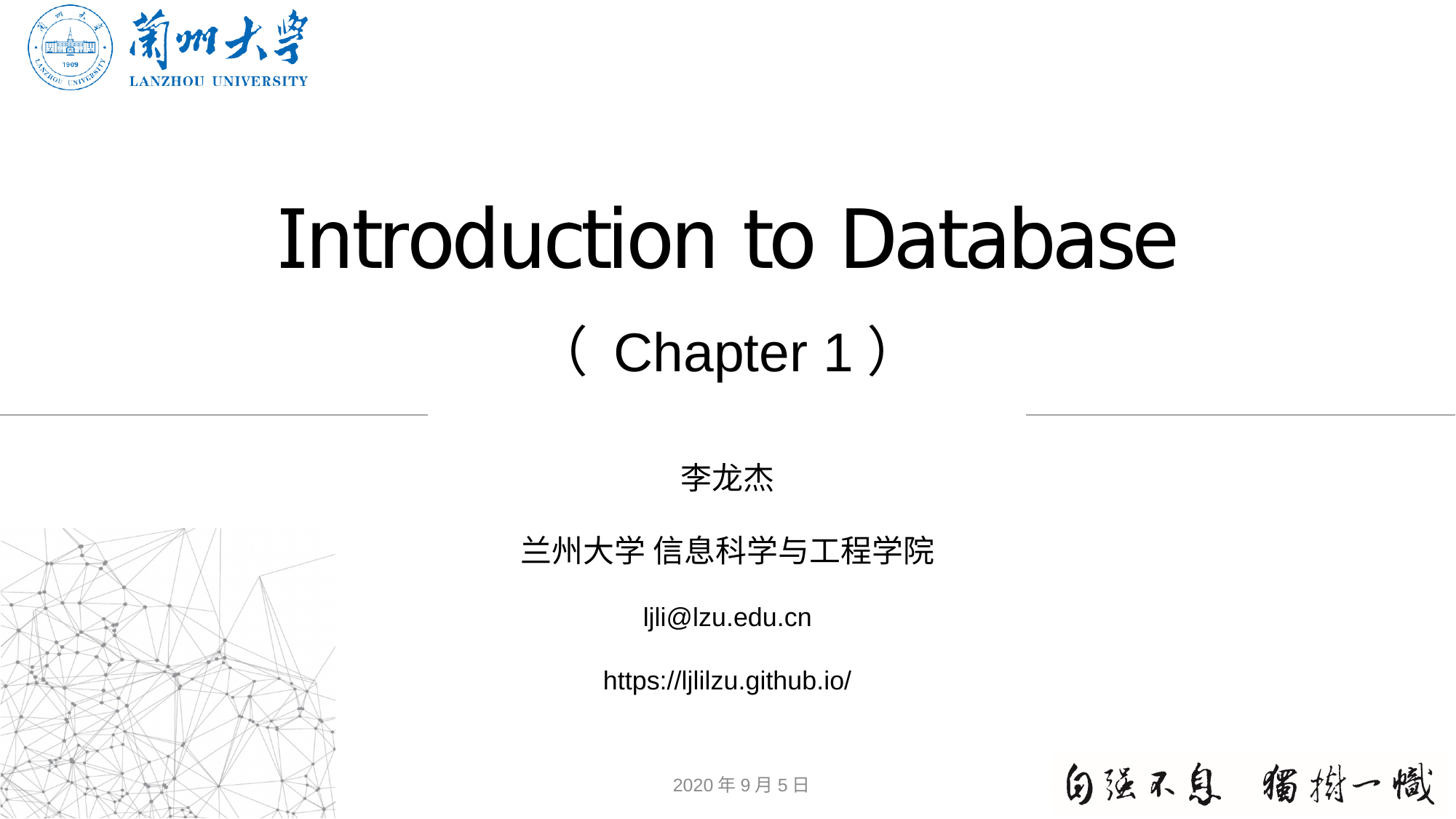

# Introduction to Database （ Chapter 1）
李龙杰
兰州大学 信息科学与工程学院
ljli@lzu.edu.cn
https://ljlilzu.github.io/

2020年9月5日